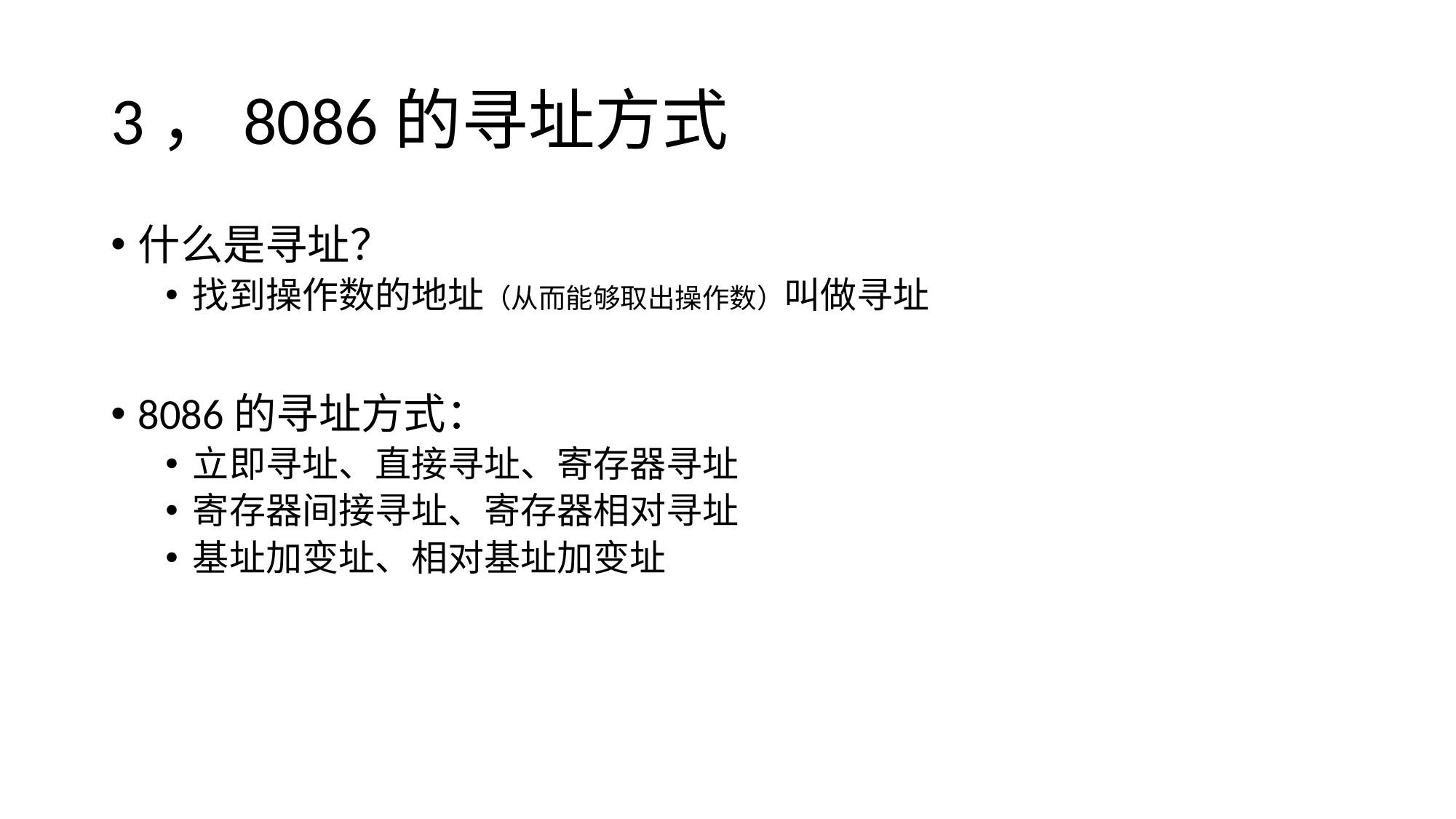

# 3，8086的寻址方式
什么是寻址？
找到操作数的地址（从而能够取出操作数）叫做寻址

8086的寻址方式：
立即寻址、直接寻址、寄存器寻址
寄存器间接寻址、寄存器相对寻址
基址加变址、相对基址加变址